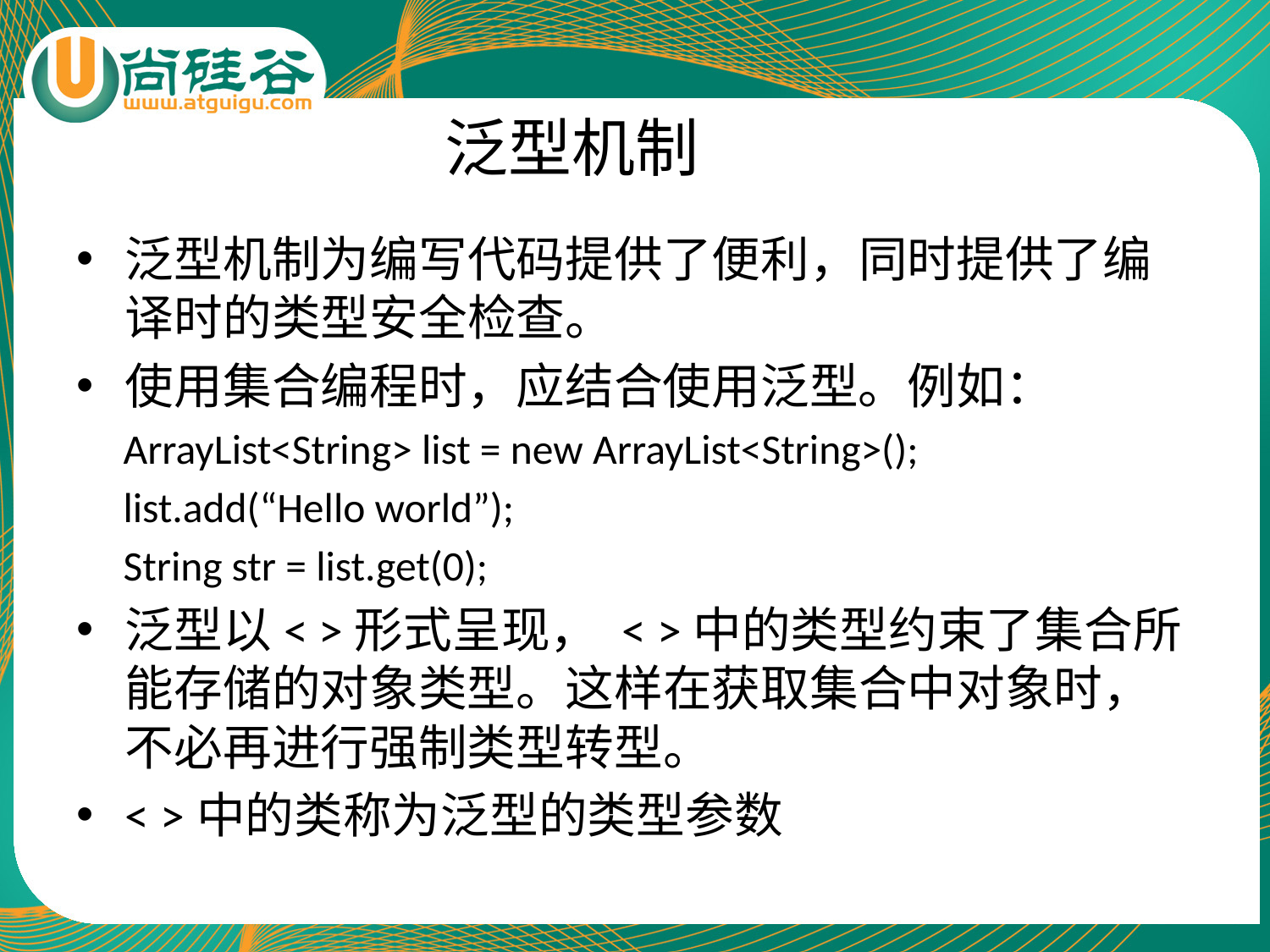

# 泛型机制
泛型机制为编写代码提供了便利，同时提供了编译时的类型安全检查。
使用集合编程时，应结合使用泛型。例如：
ArrayList<String> list = new ArrayList<String>();
list.add(“Hello world”);
String str = list.get(0);
泛型以< >形式呈现， < >中的类型约束了集合所能存储的对象类型。这样在获取集合中对象时，不必再进行强制类型转型。
< >中的类称为泛型的类型参数